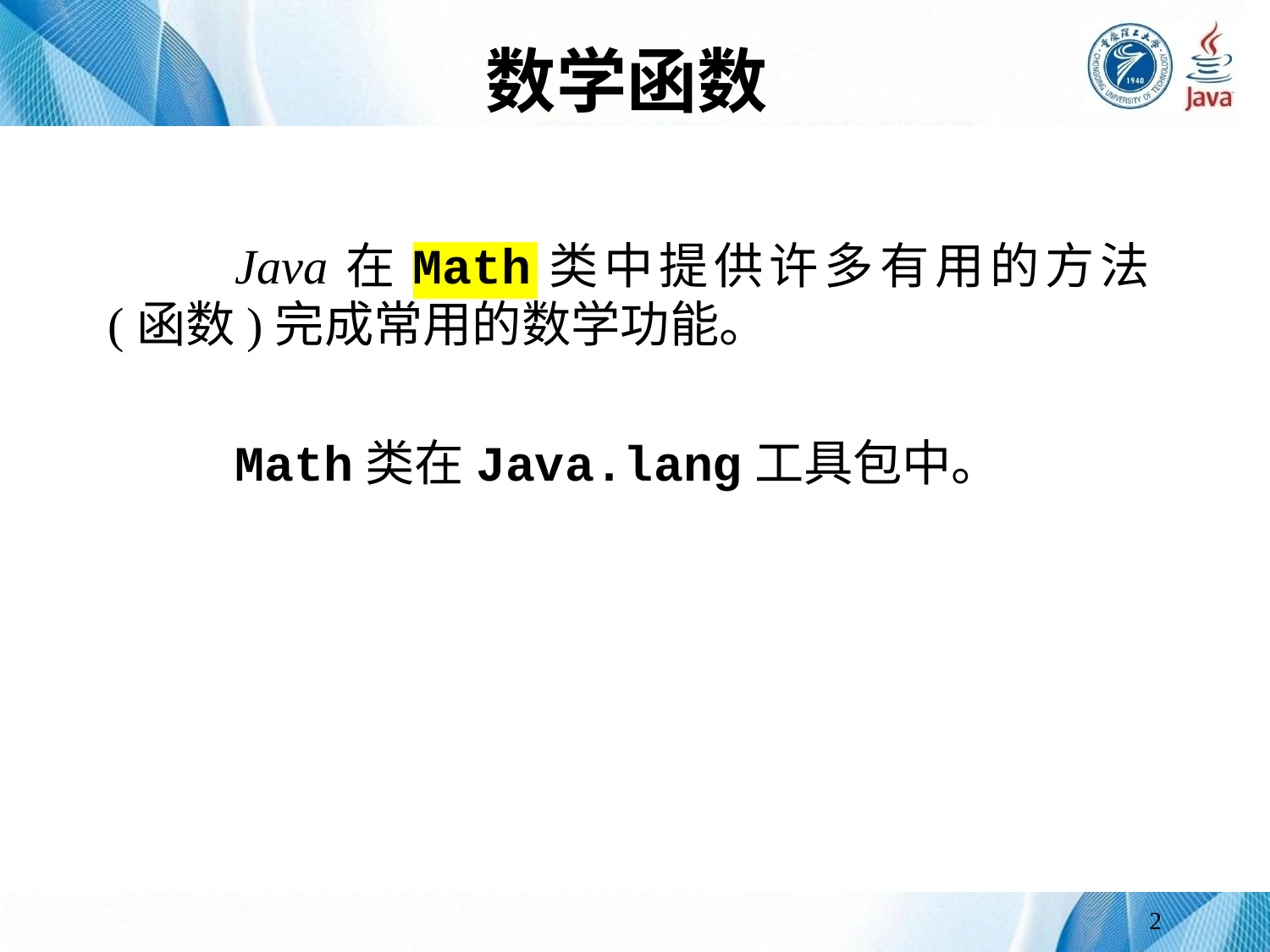

# 数学函数

	Java在Math类中提供许多有用的方法(函数)完成常用的数学功能。

	Math类在Java.lang工具包中。

2